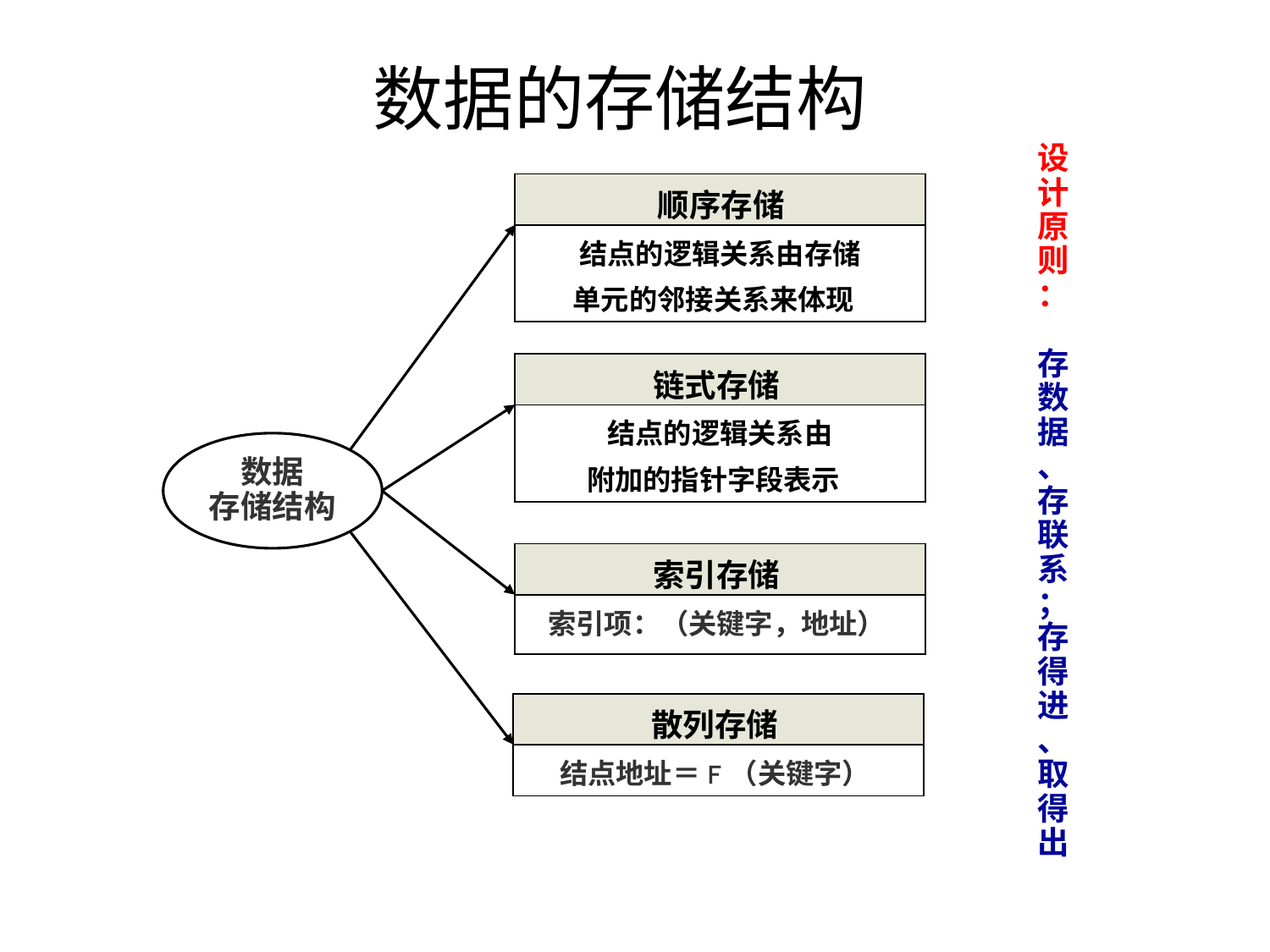

# 数据的存储结构
设计原则
：

存数据
、存联系
；存得进
、取得出
| 顺序存储 |
| --- |
| 结点的逻辑关系由存储 单元的邻接关系来体现 |
| 链式存储 |
| --- |
| 结点的逻辑关系由 附加的指针字段表示 |
数据
存储结构
| 索引存储 |
| --- |
| 索引项：（关键字，地址） |
| 散列存储 |
| --- |
| 结点地址＝F（关键字） |
18